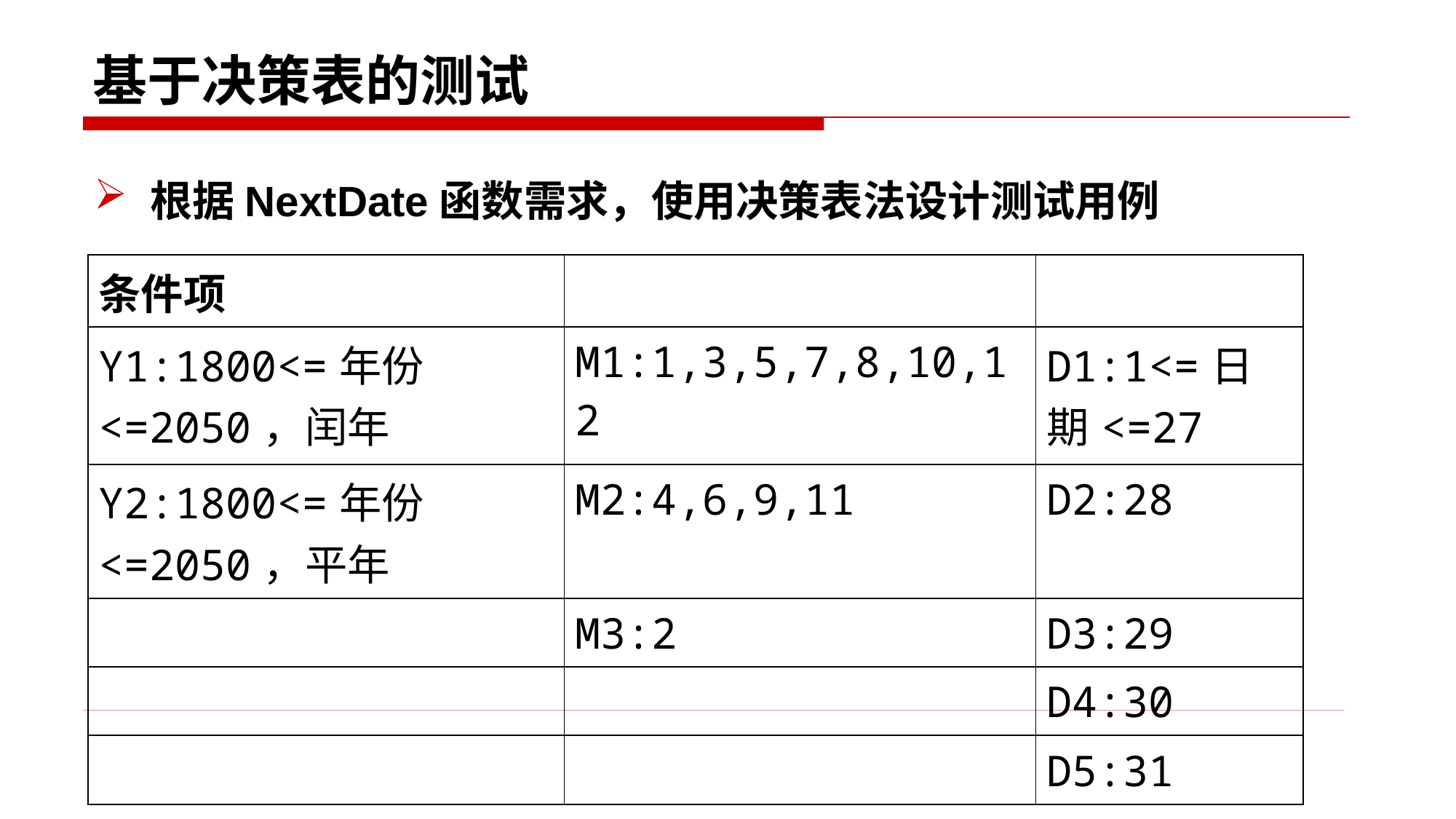

# 基于决策表的测试
根据NextDate函数需求，使用决策表法设计测试用例

| 条件项 |  |  |
| --- | --- | --- |
| Y1:1800<=年份<=2050，闰年 | M1:1,3,5,7,8,10,12 | D1:1<=日期<=27 |
| Y2:1800<=年份<=2050，平年 | M2:4,6,9,11 | D2:28 |
|  | M3:2 | D3:29 |
|  |  | D4:30 |
|  |  | D5:31 |